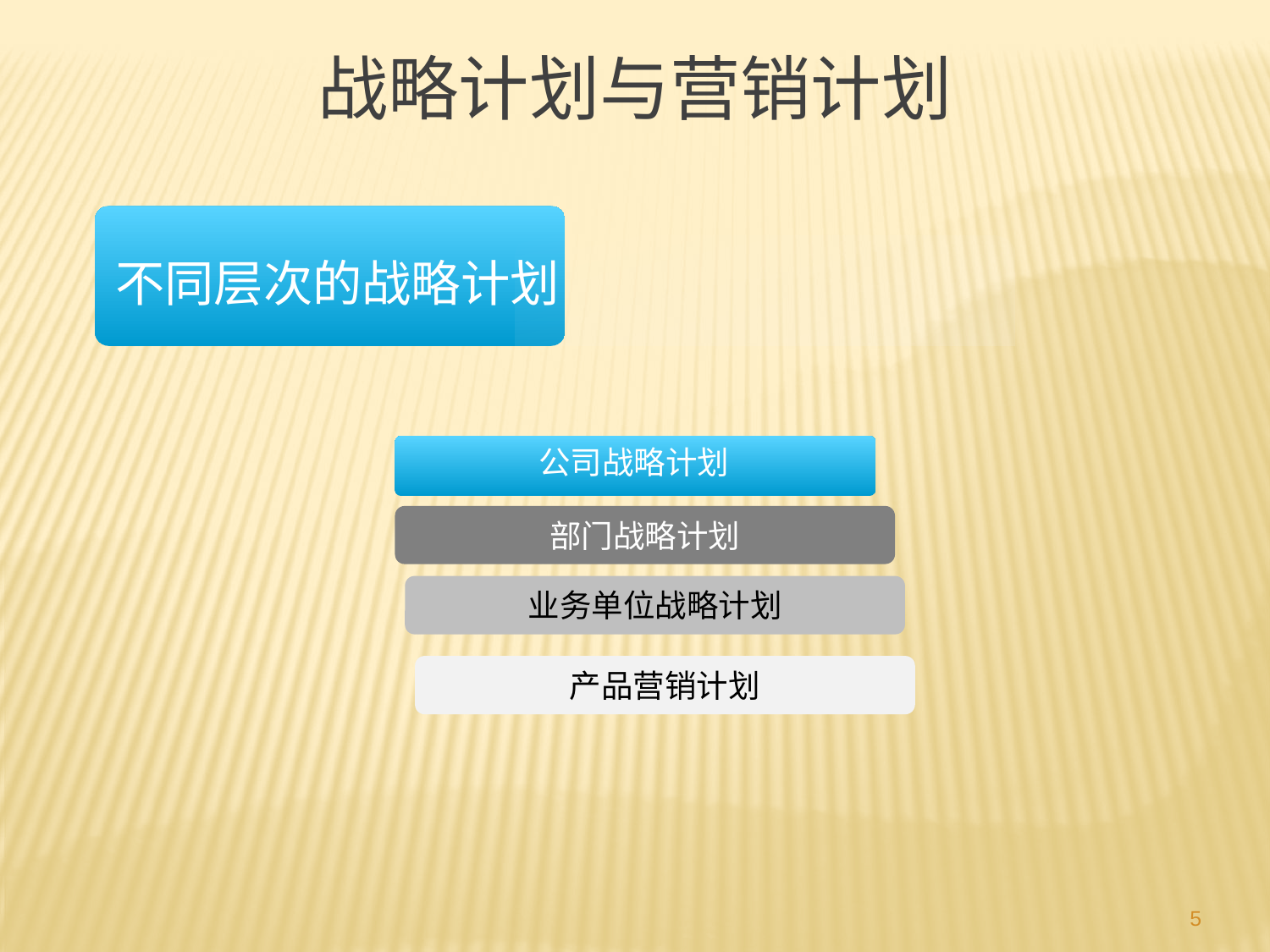

战略计划与营销计划

不同层次的战略计划

公司战略计划
部门战略计划
业务单位战略计划
产品营销计划
5